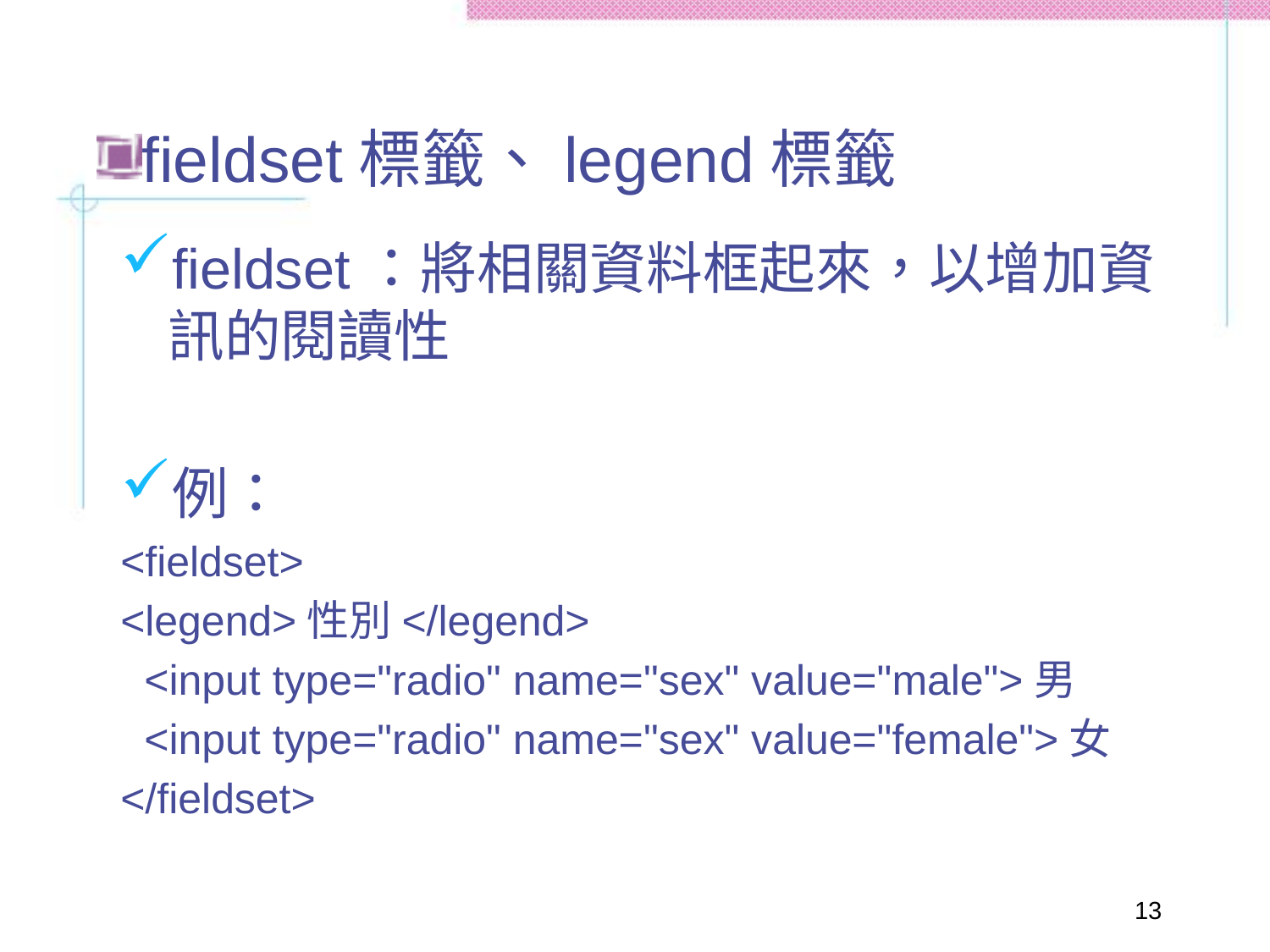

# fieldset標籤、legend標籤
fieldset：將相關資料框起來，以增加資訊的閱讀性

例：
<fieldset>
<legend>性別</legend>
  <input type="radio" name="sex" value="male">男
  <input type="radio" name="sex" value="female">女
</fieldset>
13